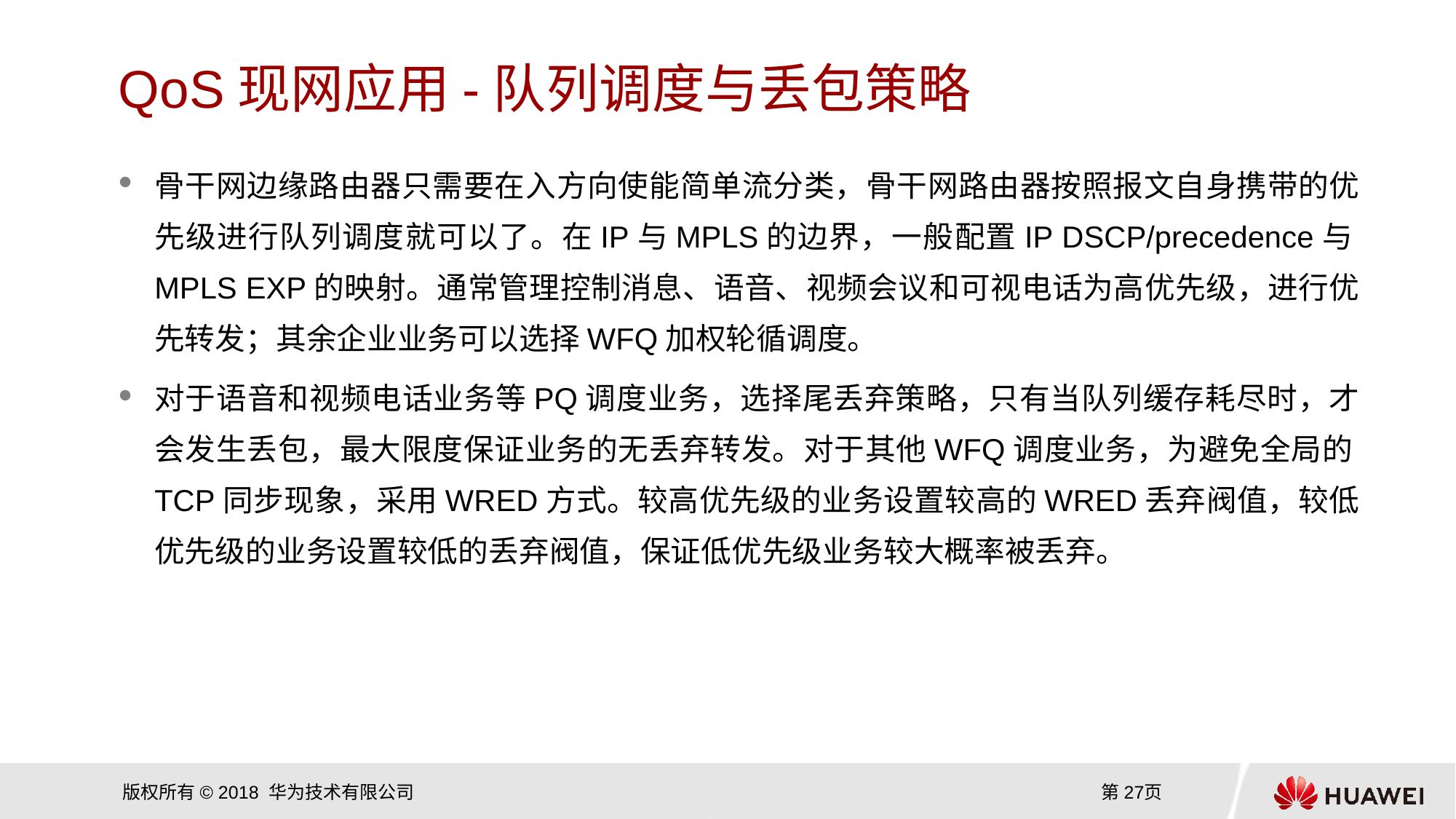

# QoS现网应用-队列调度与丢包策略
骨干网边缘路由器只需要在入方向使能简单流分类，骨干网路由器按照报文自身携带的优先级进行队列调度就可以了。在IP与MPLS的边界，一般配置IP DSCP/precedence与MPLS EXP的映射。通常管理控制消息、语音、视频会议和可视电话为高优先级，进行优先转发；其余企业业务可以选择WFQ加权轮循调度。
对于语音和视频电话业务等PQ调度业务，选择尾丢弃策略，只有当队列缓存耗尽时，才会发生丢包，最大限度保证业务的无丢弃转发。对于其他WFQ调度业务，为避免全局的TCP同步现象，采用WRED方式。较高优先级的业务设置较高的WRED丢弃阀值，较低优先级的业务设置较低的丢弃阀值，保证低优先级业务较大概率被丢弃。